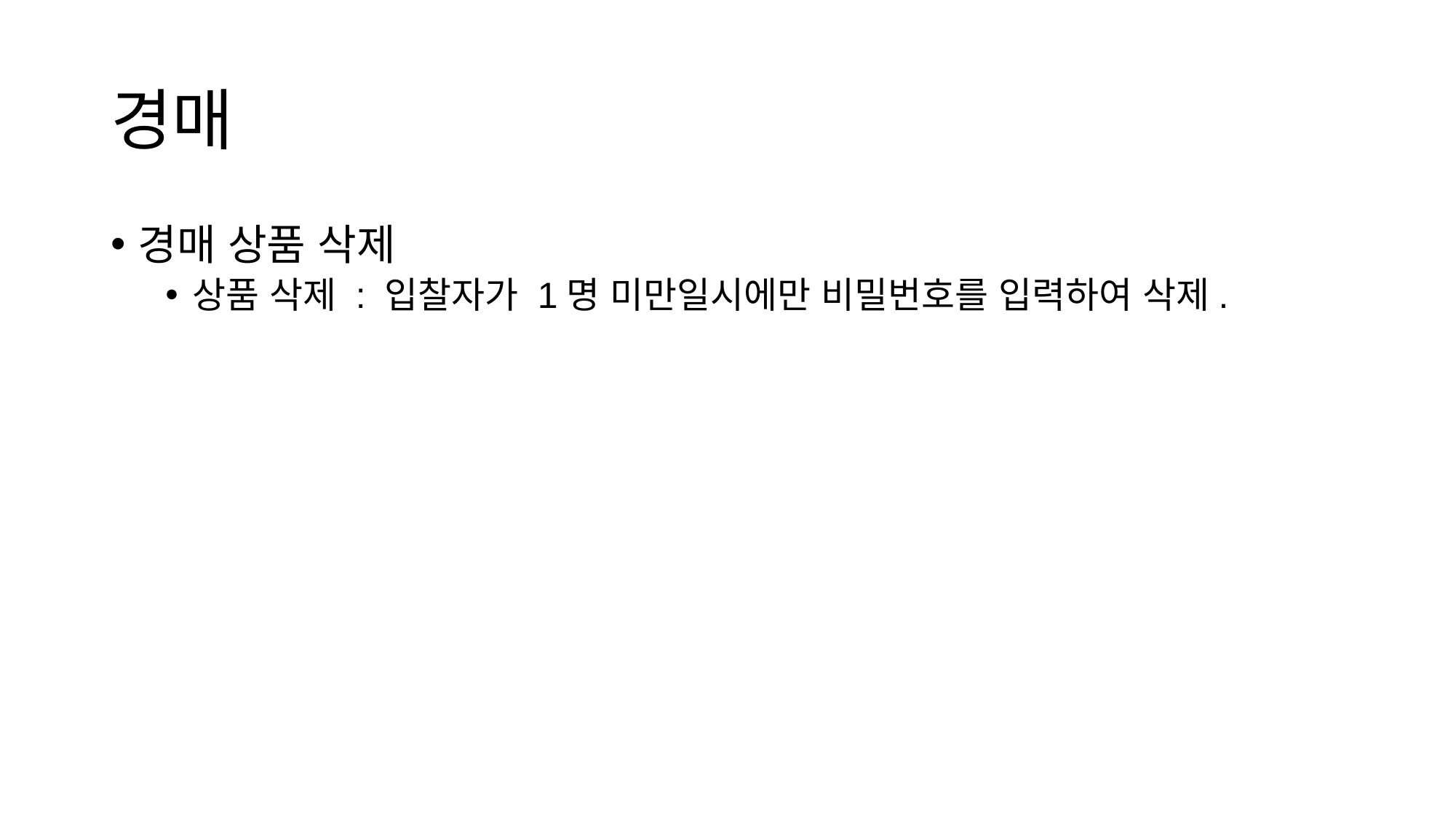

# 경매
경매 상품 삭제
상품 삭제 : 입찰자가 1명 미만일시에만 비밀번호를 입력하여 삭제.